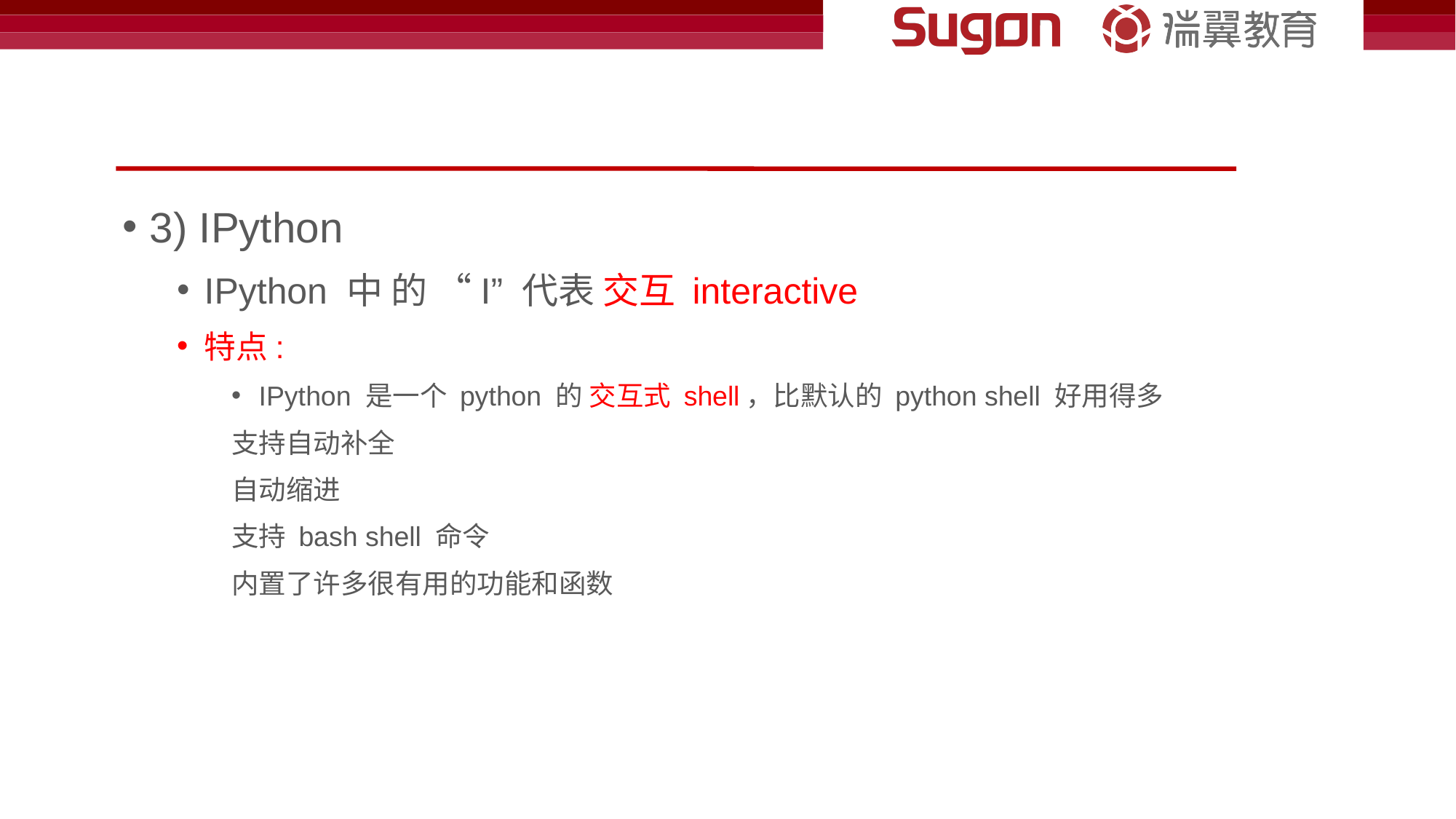

#
3) IPython
IPython 中 的 “I” 代表 交互 interactive
特点:
IPython 是一个 python 的 交互式 shell，比默认的 python shell 好用得多
支持自动补全
自动缩进
支持 bash shell 命令
内置了许多很有用的功能和函数